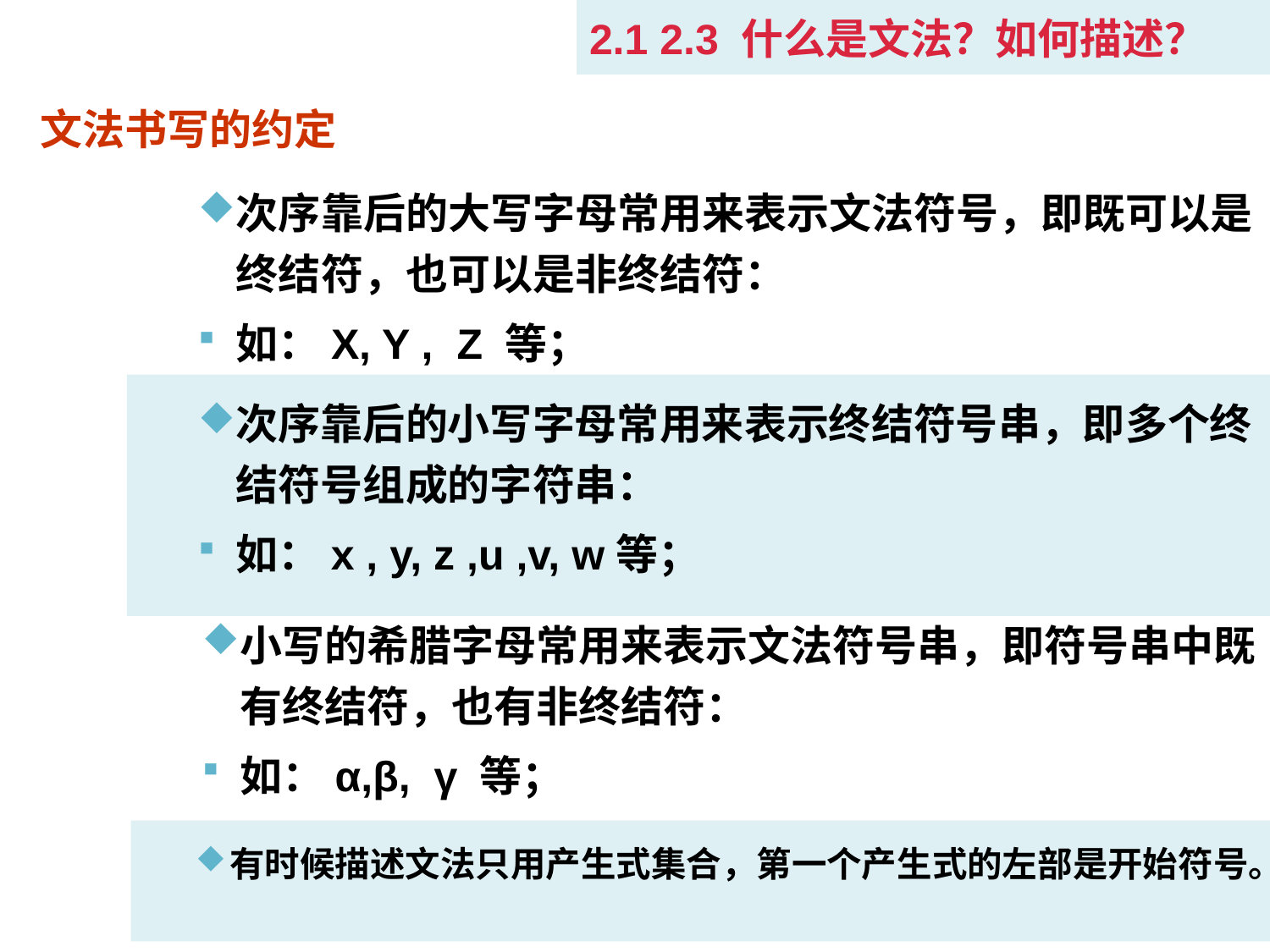

2.1 2.3 什么是文法？如何描述？
文法书写的约定
次序靠后的大写字母常用来表示文法符号，即既可以是终结符，也可以是非终结符：
如：X, Y ,  Z 等；
次序靠后的小写字母常用来表示终结符号串，即多个终结符号组成的字符串：
如：x , y, z ,u ,v, w等；
小写的希腊字母常用来表示文法符号串，即符号串中既有终结符，也有非终结符：
如：α,β,  γ 等；
有时候描述文法只用产生式集合，第一个产生式的左部是开始符号。